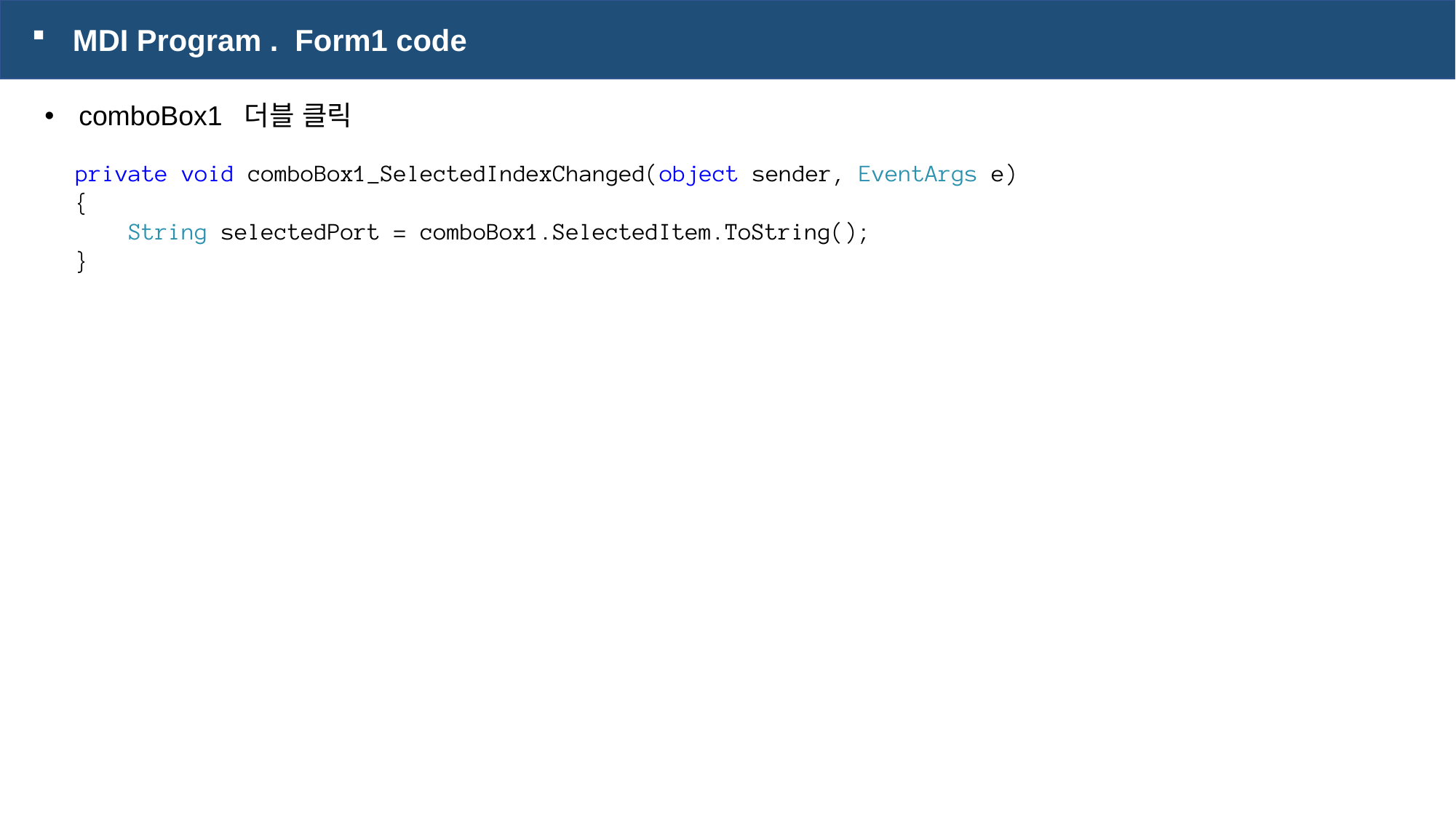

MDI Program .  Form1 code
comboBox1  더블 클릭
private void comboBox1_SelectedIndexChanged(object sender, EventArgs e)
{
    String selectedPort = comboBox1.SelectedItem.ToString();
}